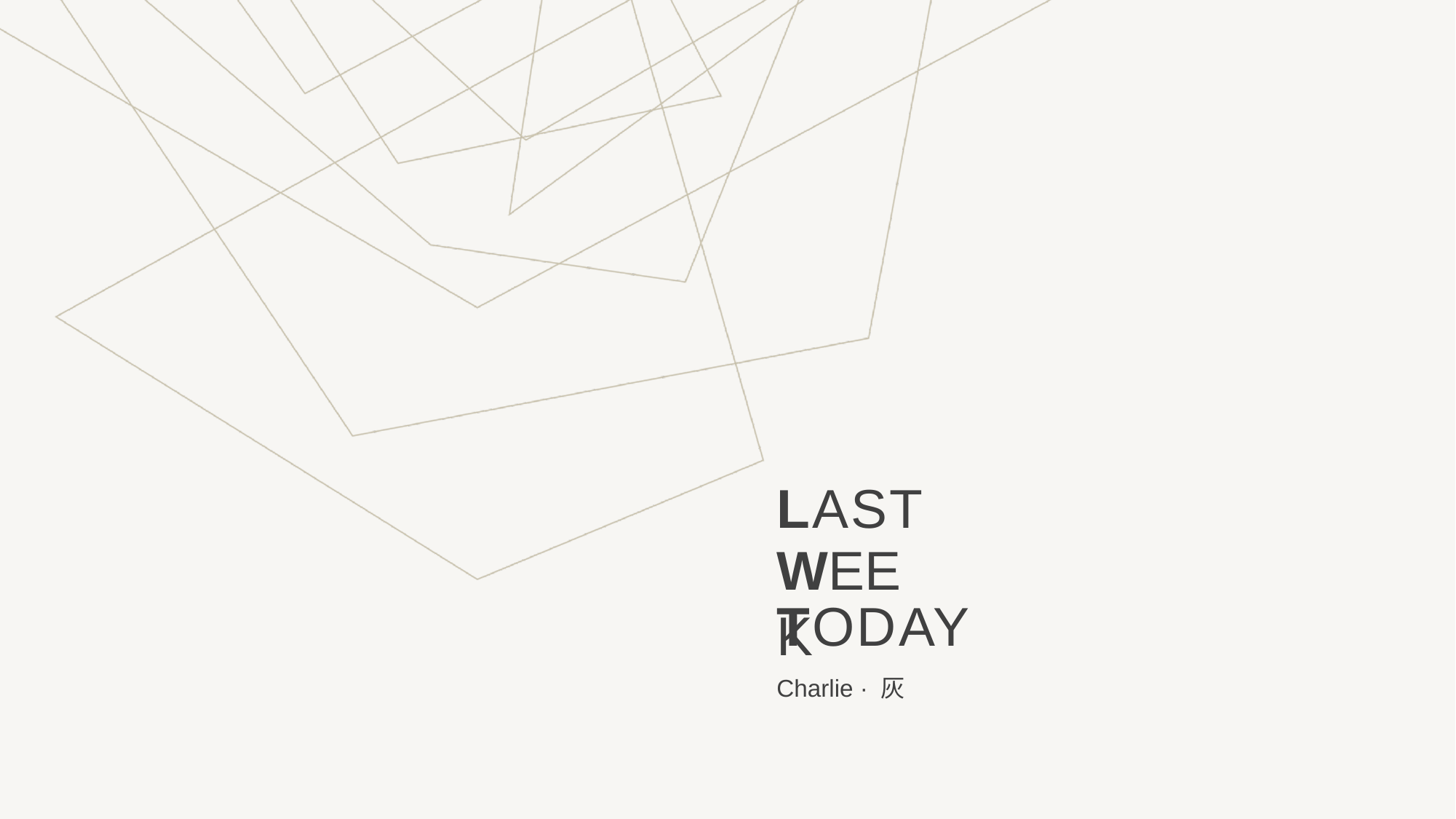

# LAST Today
WEEK
Charlie · 灰